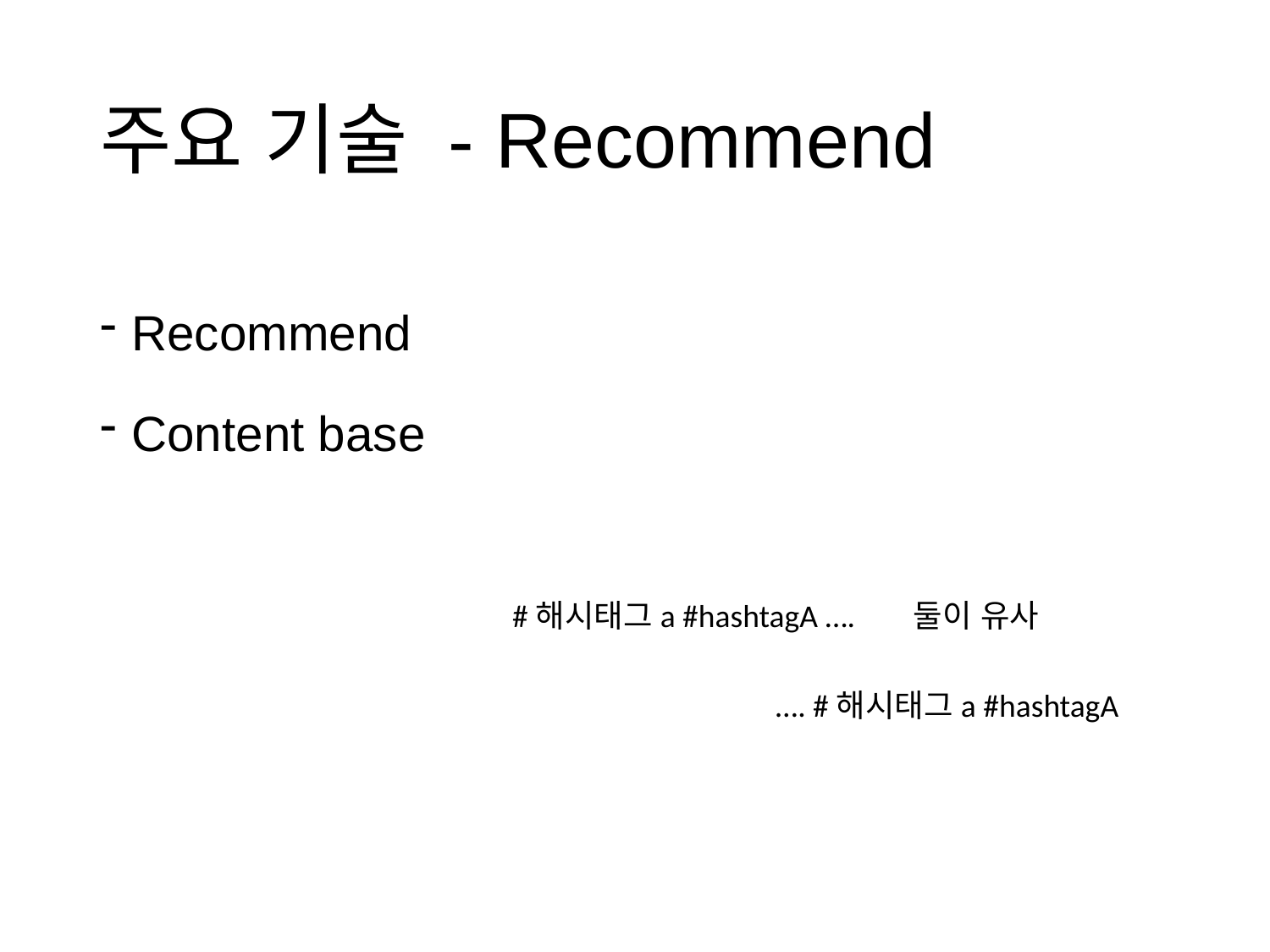

# 주요 기술 - Recommend
Recommend
Content base
#해시태그a #hashtagA ….       둘이 유사
…. #해시태그a #hashtagA
Collaborative filtering – 추천에 user behavior을 활용
Content based filtering – item의 특성을 비교